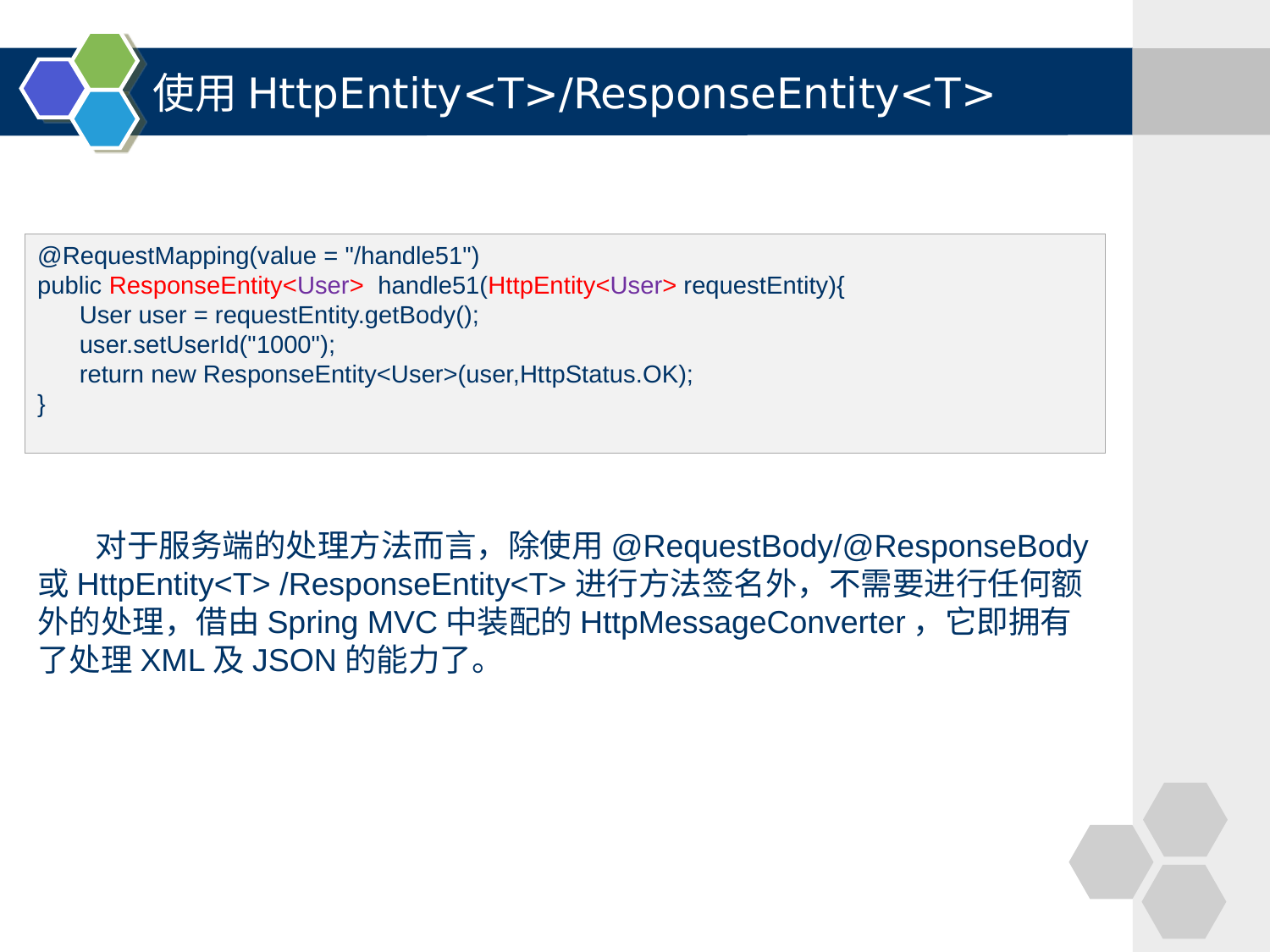

# 使用HttpEntity<T>/ResponseEntity<T>
@RequestMapping(value = "/handle51")
public ResponseEntity<User>  handle51(HttpEntity<User> requestEntity){
      User user = requestEntity.getBody();
      user.setUserId("1000");
      return new ResponseEntity<User>(user,HttpStatus.OK);
}

       对于服务端的处理方法而言，除使用@RequestBody/@ResponseBody或HttpEntity<T> /ResponseEntity<T>进行方法签名外，不需要进行任何额外的处理，借由Spring MVC中装配的HttpMessageConverter，它即拥有了处理XML及JSON的能力了。